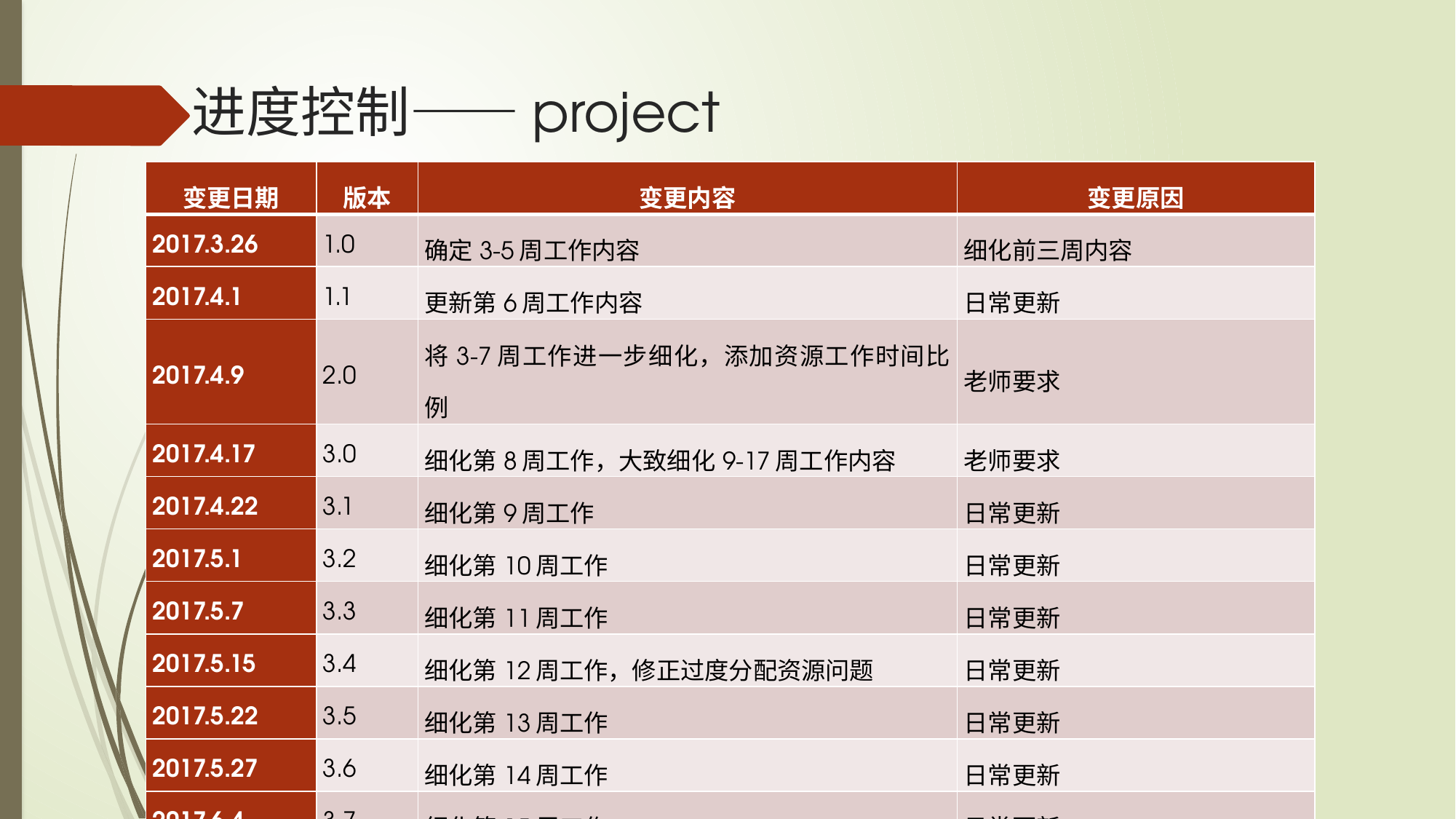

# 进度控制——project
| 变更日期 | 版本 | 变更内容 | 变更原因 |
| --- | --- | --- | --- |
| 2017.3.26 | 1.0 | 确定3-5周工作内容 | 细化前三周内容 |
| 2017.4.1 | 1.1 | 更新第6周工作内容 | 日常更新 |
| 2017.4.9 | 2.0 | 将3-7周工作进一步细化，添加资源工作时间比例 | 老师要求 |
| 2017.4.17 | 3.0 | 细化第8周工作，大致细化9-17周工作内容 | 老师要求 |
| 2017.4.22 | 3.1 | 细化第9周工作 | 日常更新 |
| 2017.5.1 | 3.2 | 细化第10周工作 | 日常更新 |
| 2017.5.7 | 3.3 | 细化第11周工作 | 日常更新 |
| 2017.5.15 | 3.4 | 细化第12周工作，修正过度分配资源问题 | 日常更新 |
| 2017.5.22 | 3.5 | 细化第13周工作 | 日常更新 |
| 2017.5.27 | 3.6 | 细化第14周工作 | 日常更新 |
| 2017.6.4 | 3.7 | 细化第15周工作 | 日常更新 |
| 2017.6.15 | 4.0 | 细化第16周工作、根据补充的前几周日志修改不准确的工时 | 日常更新，补齐8-15周工作日志 |